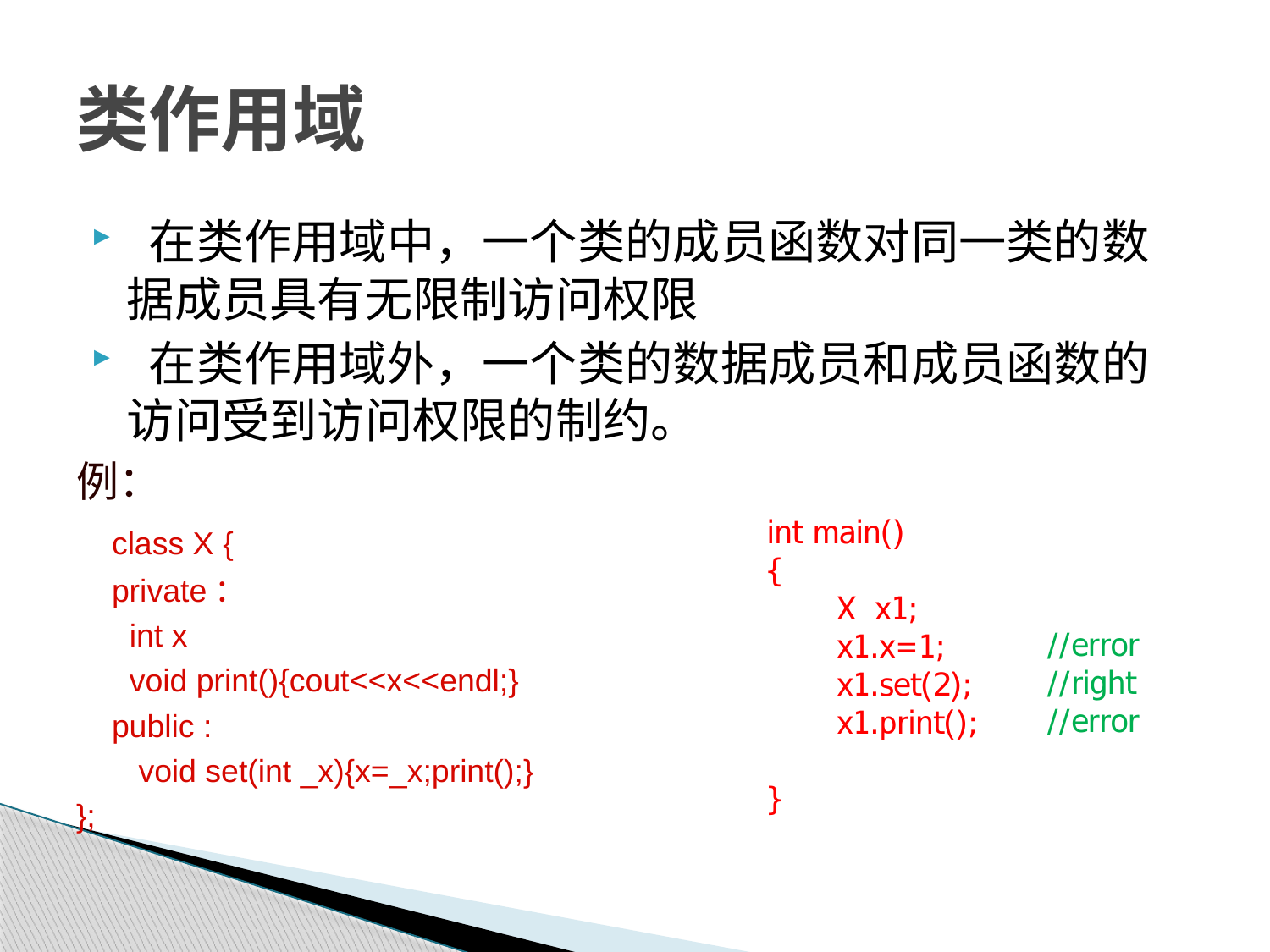

# 类作用域
 在类作用域中，一个类的成员函数对同一类的数据成员具有无限制访问权限
 在类作用域外，一个类的数据成员和成员函数的访问受到访问权限的制约。
例：
   class X {
    private：
      int x
      void print(){cout<<x<<endl;}
    public :
       void set(int _x){x=_x;print();}
};

int main()
{
       X  x1;
       x1.x=1;
       x1.set(2);
       x1.print();

}
//error
//right
//error